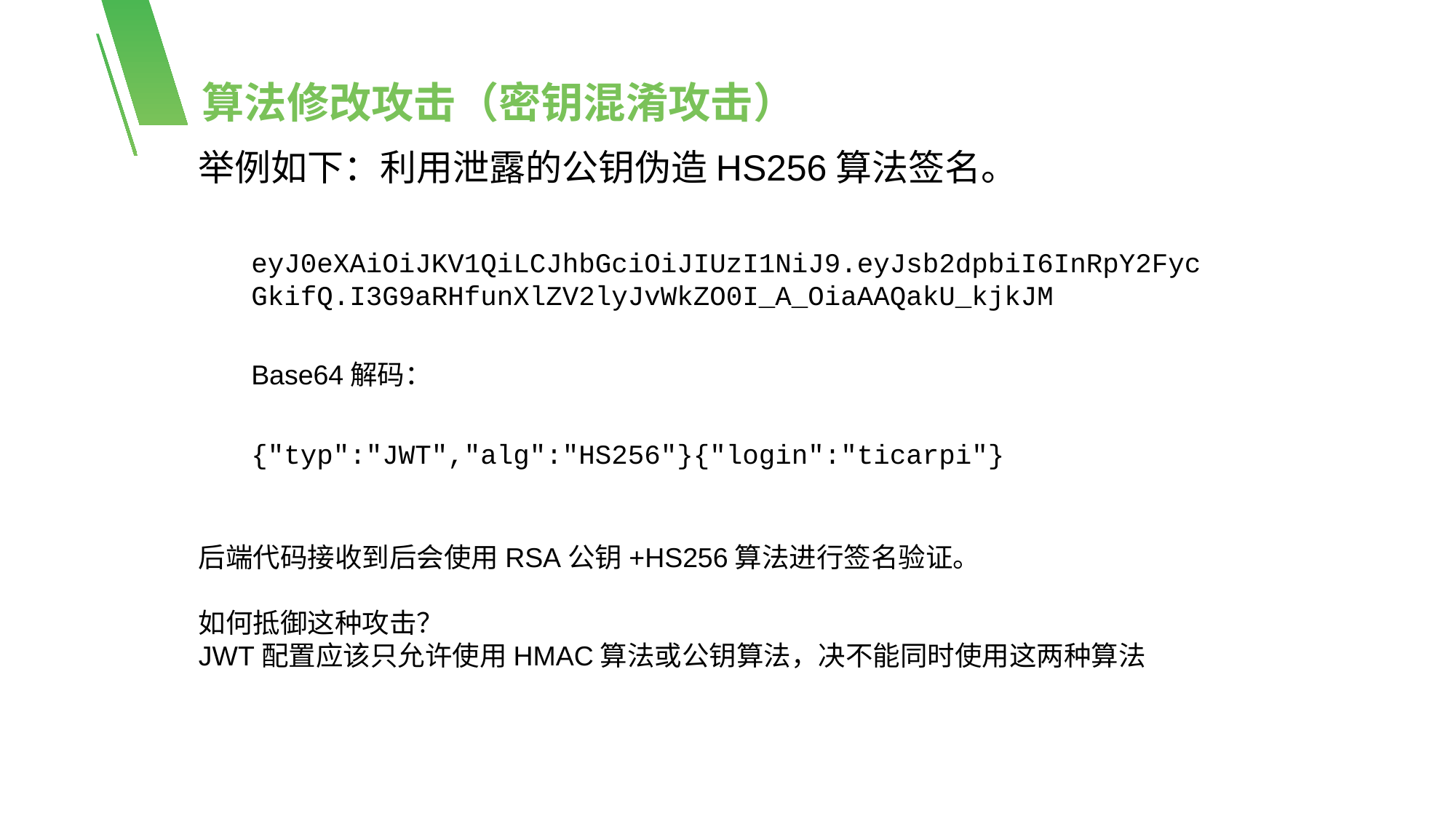

算法修改攻击（密钥混淆攻击）
举例如下：利用泄露的公钥伪造HS256算法签名。
eyJ0eXAiOiJKV1QiLCJhbGciOiJIUzI1NiJ9.eyJsb2dpbiI6InRpY2FycGkifQ.I3G9aRHfunXlZV2lyJvWkZO0I_A_OiaAAQakU_kjkJM
Base64解码：
{"typ":"JWT","alg":"HS256"}{"login":"ticarpi"}
后端代码接收到后会使用RSA公钥+HS256算法进行签名验证。

如何抵御这种攻击？
JWT配置应该只允许使用HMAC算法或公钥算法，决不能同时使用这两种算法